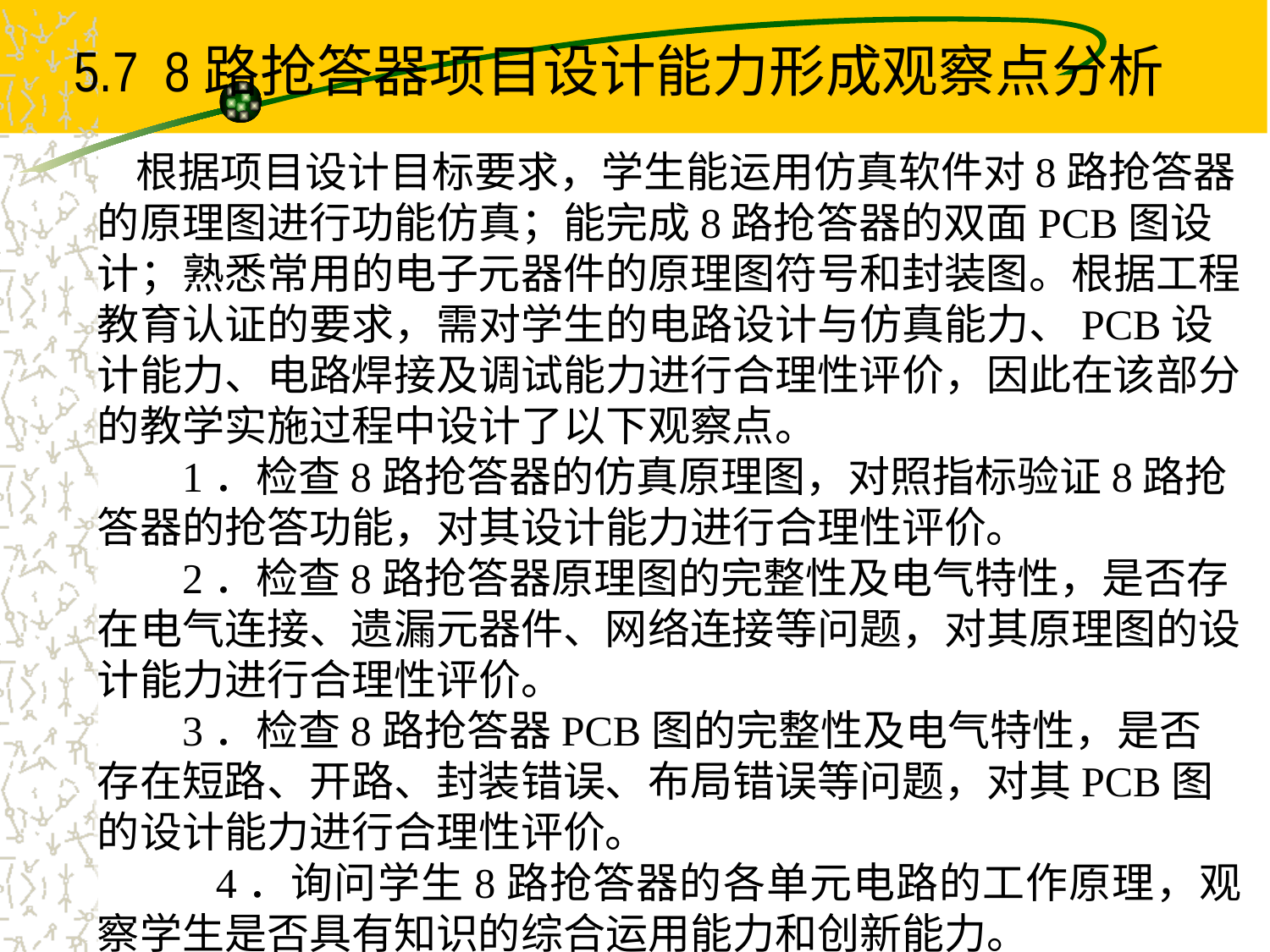

# 5.7  8路抢答器项目设计能力形成观察点分析
   根据项目设计目标要求，学生能运用仿真软件对8路抢答器的原理图进行功能仿真；能完成8路抢答器的双面PCB图设计；熟悉常用的电子元器件的原理图符号和封装图。根据工程教育认证的要求，需对学生的电路设计与仿真能力、PCB设计能力、电路焊接及调试能力进行合理性评价，因此在该部分的教学实施过程中设计了以下观察点。        1．检查8路抢答器的仿真原理图，对照指标验证8路抢答器的抢答功能，对其设计能力进行合理性评价。        2．检查8路抢答器原理图的完整性及电气特性，是否存在电气连接、遗漏元器件、网络连接等问题，对其原理图的设计能力进行合理性评价。        3．检查8路抢答器PCB图的完整性及电气特性，是否存在短路、开路、封装错误、布局错误等问题，对其PCB图的设计能力进行合理性评价。       4．询问学生8路抢答器的各单元电路的工作原理，观察学生是否具有知识的综合运用能力和创新能力。